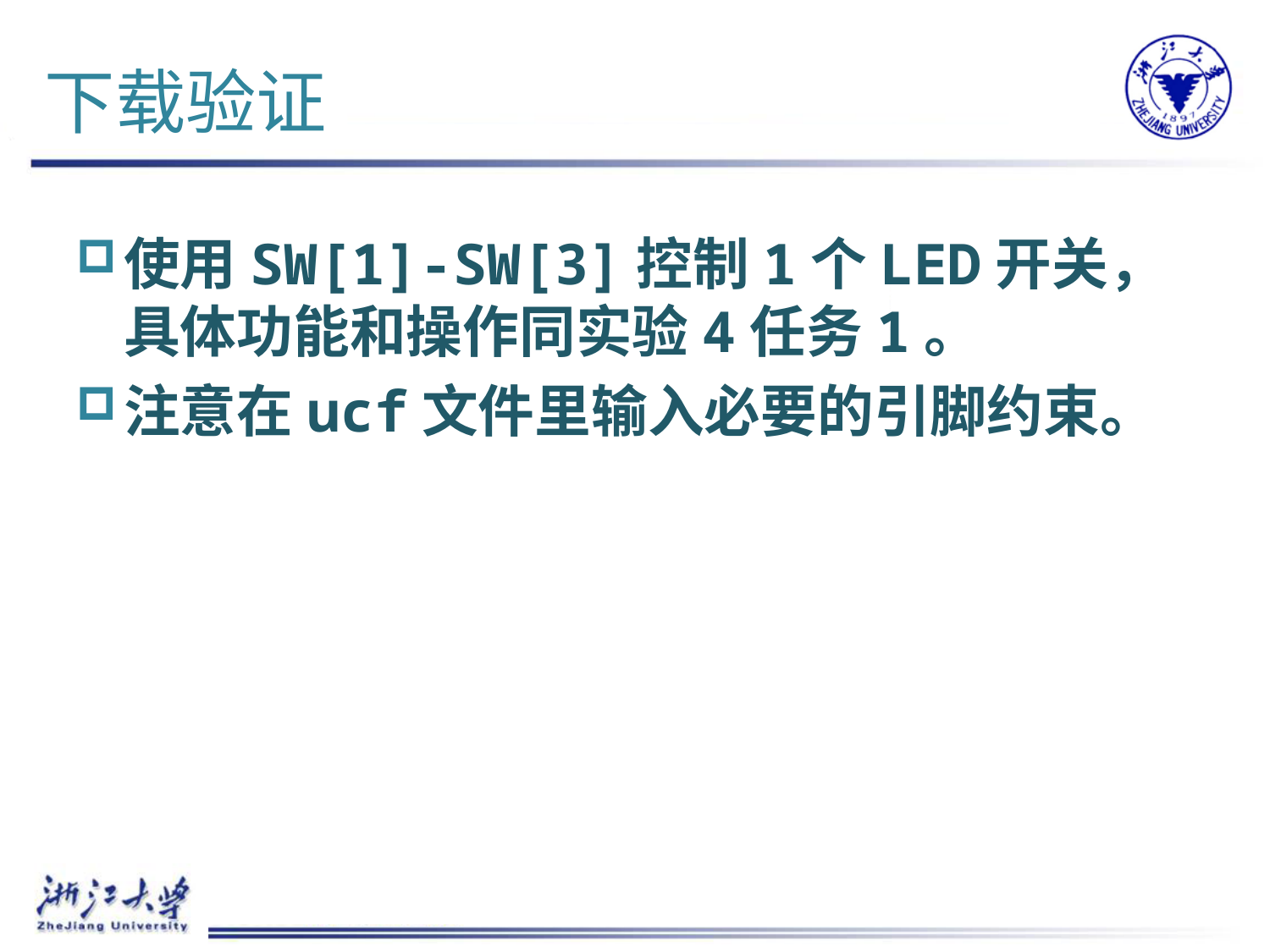

# 下载验证
使用SW[1]-SW[3]控制1个LED开关，具体功能和操作同实验4任务1。
注意在ucf文件里输入必要的引脚约束。